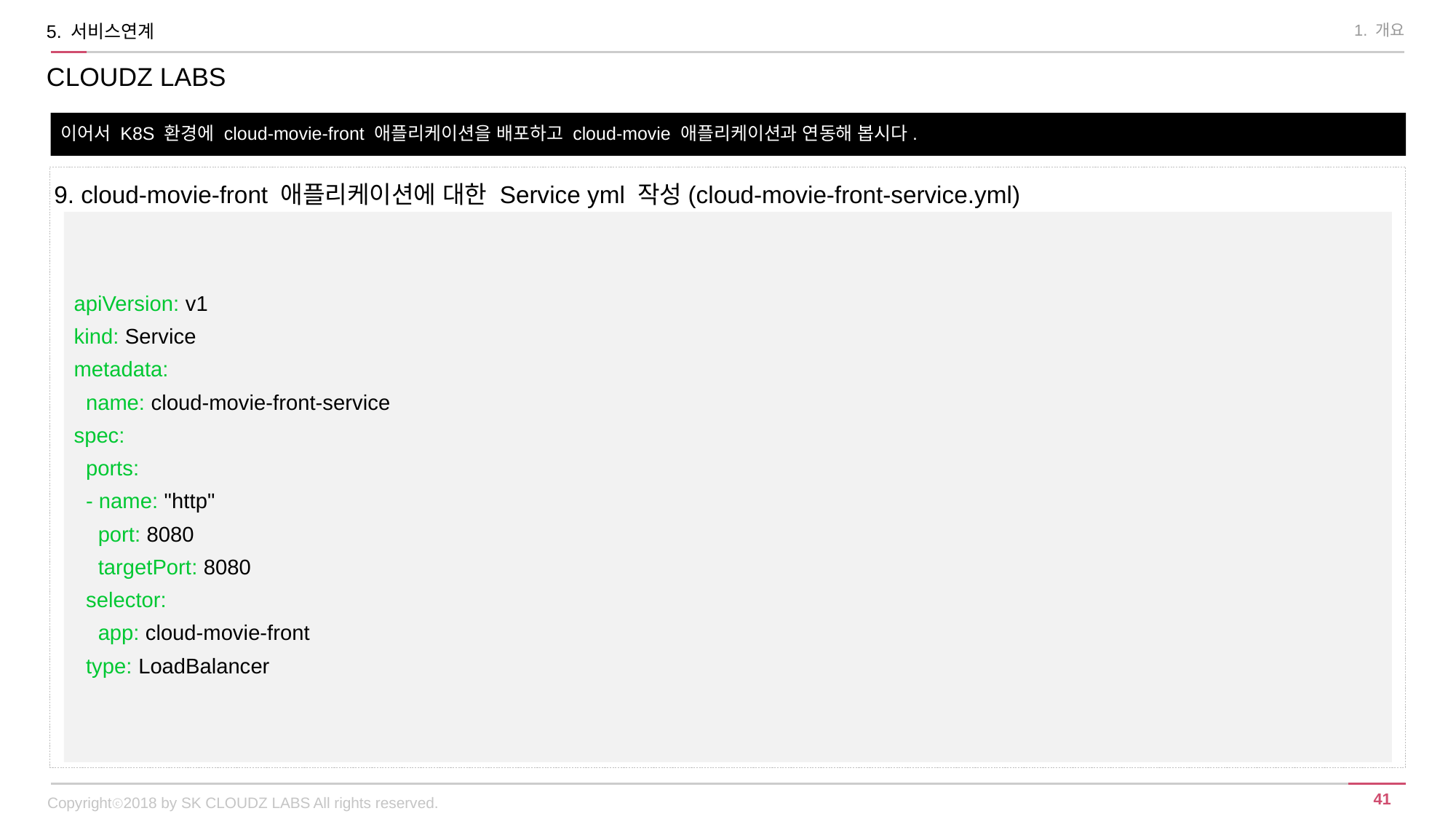

5. 서비스연계
1. 개요
CLOUDZ LABS
이어서 K8S 환경에 cloud-movie-front 애플리케이션을 배포하고 cloud-movie 애플리케이션과 연동해 봅시다.
9. cloud-movie-front 애플리케이션에 대한 Service yml 작성(cloud-movie-front-service.yml)

apiVersion: v1
kind: Service
metadata:
  name: cloud-movie-front-service
spec:
  ports:
  - name: "http"
    port: 8080
    targetPort: 8080
  selector:
    app: cloud-movie-front
  type: LoadBalancer
Copyrightⓒ2018 by SK CLOUDZ LABS All rights reserved.